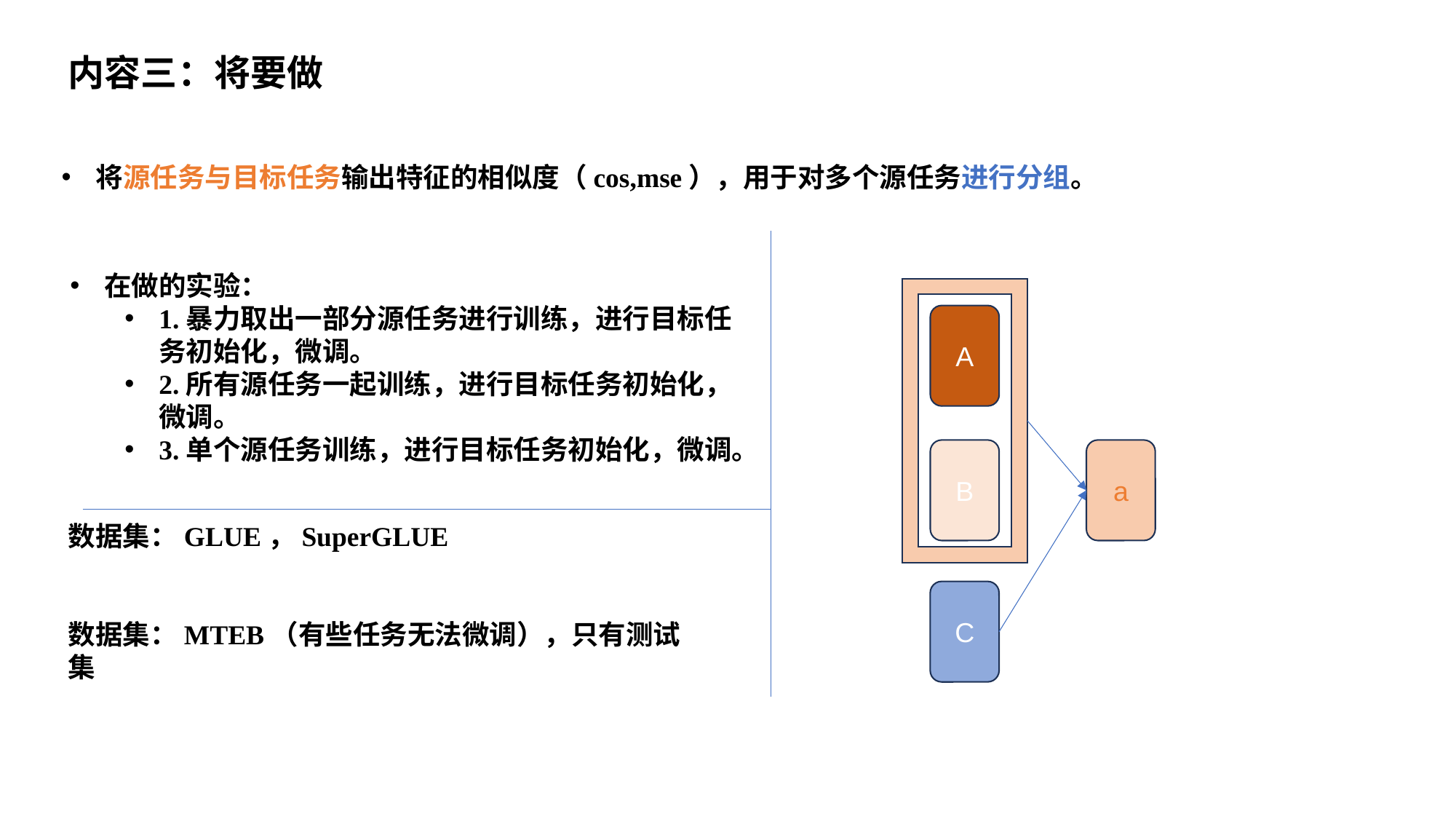

内容三：将要做
将源任务与目标任务输出特征的相似度（cos,mse），用于对多个源任务进行分组。

在做的实验：
1.暴力取出一部分源任务进行训练，进行目标任务初始化，微调。
2.所有源任务一起训练，进行目标任务初始化，微调。
3.单个源任务训练，进行目标任务初始化，微调。

A
a
B
数据集：GLUE，SuperGLUE

数据集：MTEB（有些任务无法微调），只有测试集
C